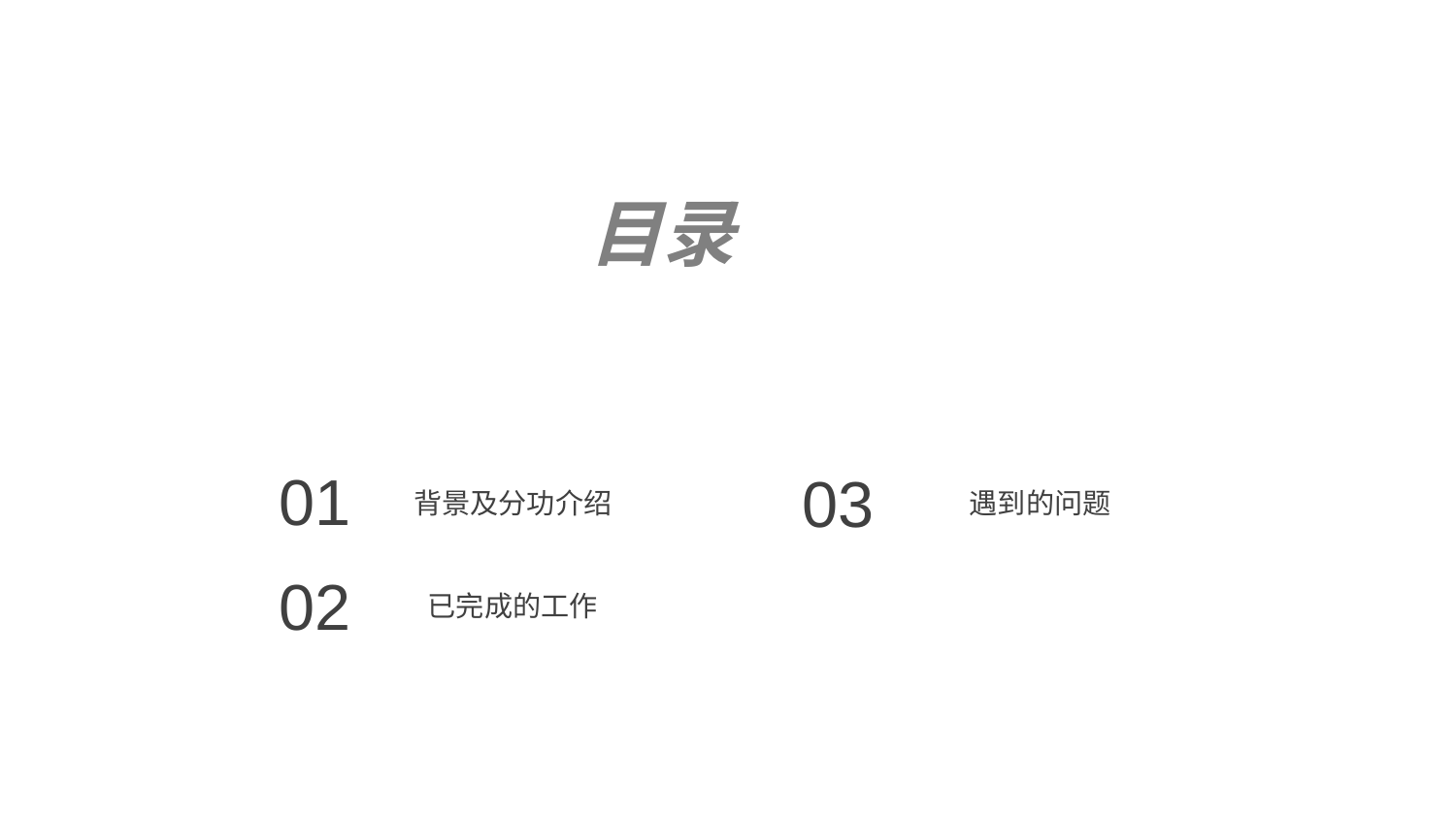

目录
01
03
背景及分功介绍
遇到的问题
02
已完成的工作